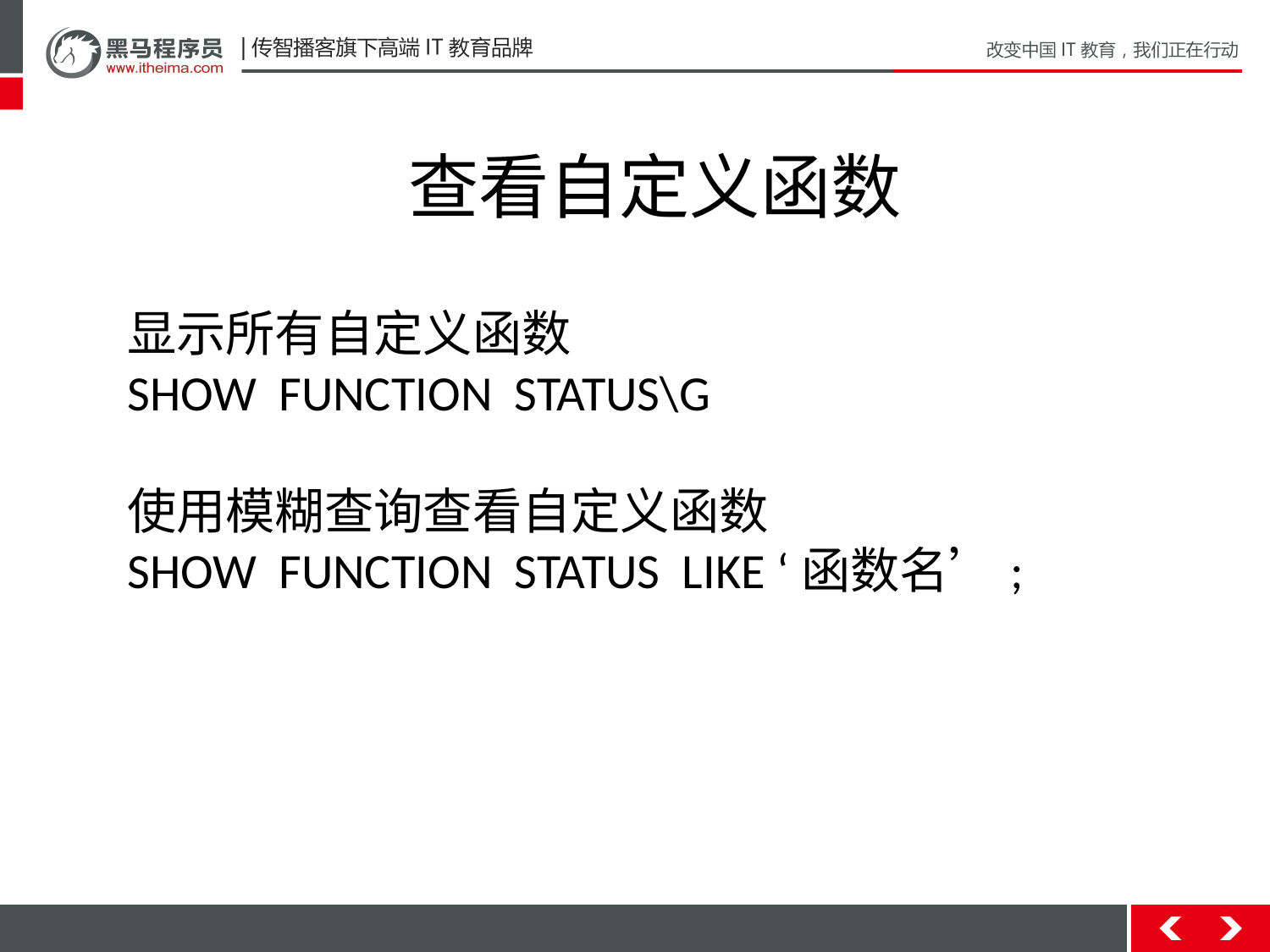

查看自定义函数
显示所有自定义函数
SHOW  FUNCTION  STATUS\G

使用模糊查询查看自定义函数
SHOW  FUNCTION  STATUS  LIKE ‘函数名’;